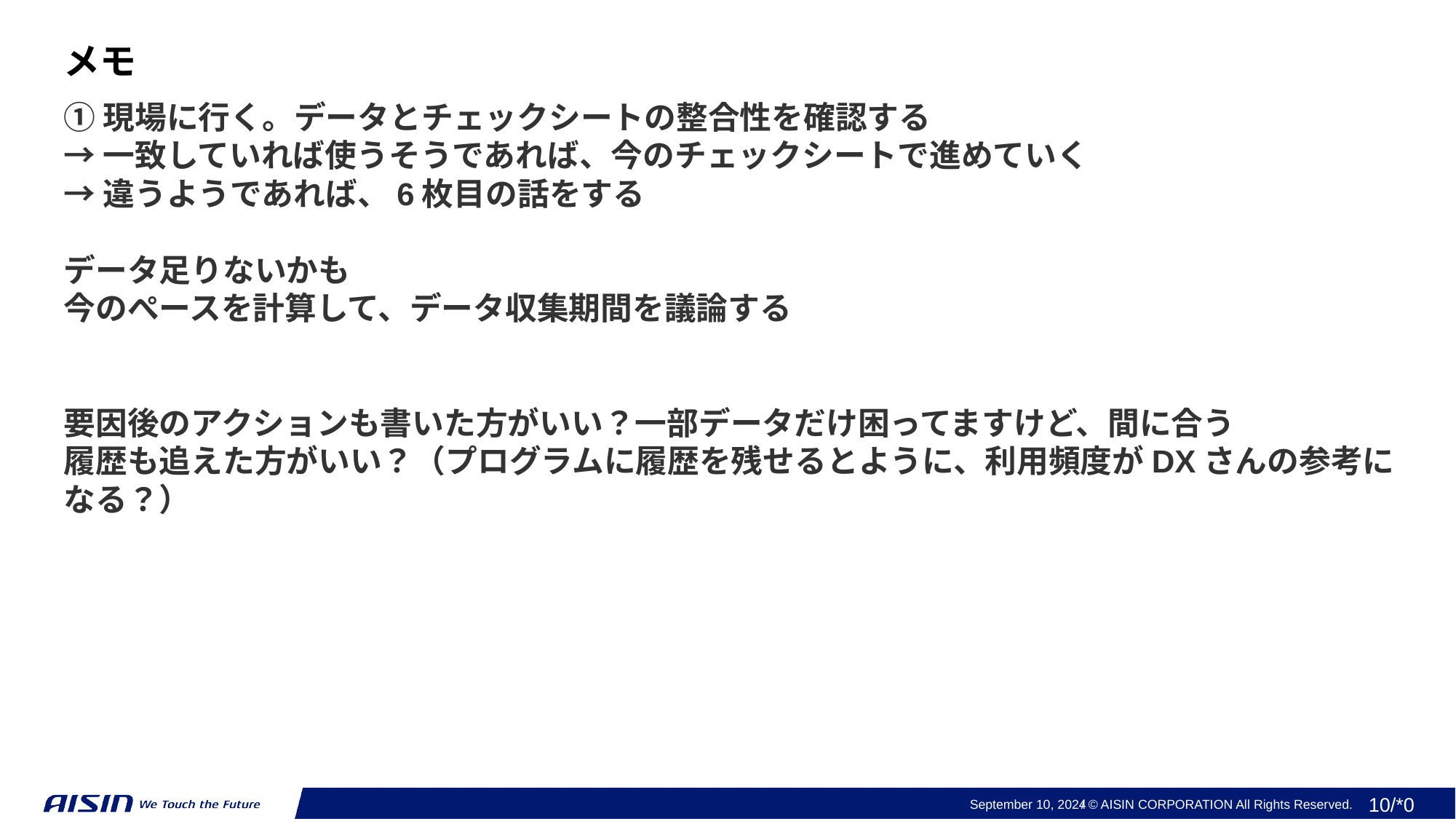

メモ
➀現場に行く。データとチェックシートの整合性を確認する
→一致していれば使うそうであれば、今のチェックシートで進めていく
→違うようであれば、6枚目の話をする

データ足りないかも
今のぺースを計算して、データ収集期間を議論する

要因後のアクションも書いた方がいい？一部データだけ困ってますけど、間に合う
履歴も追えた方がいい？（プログラムに履歴を残せるとように、利用頻度がDXさんの参考になる？）

September 10, 2024